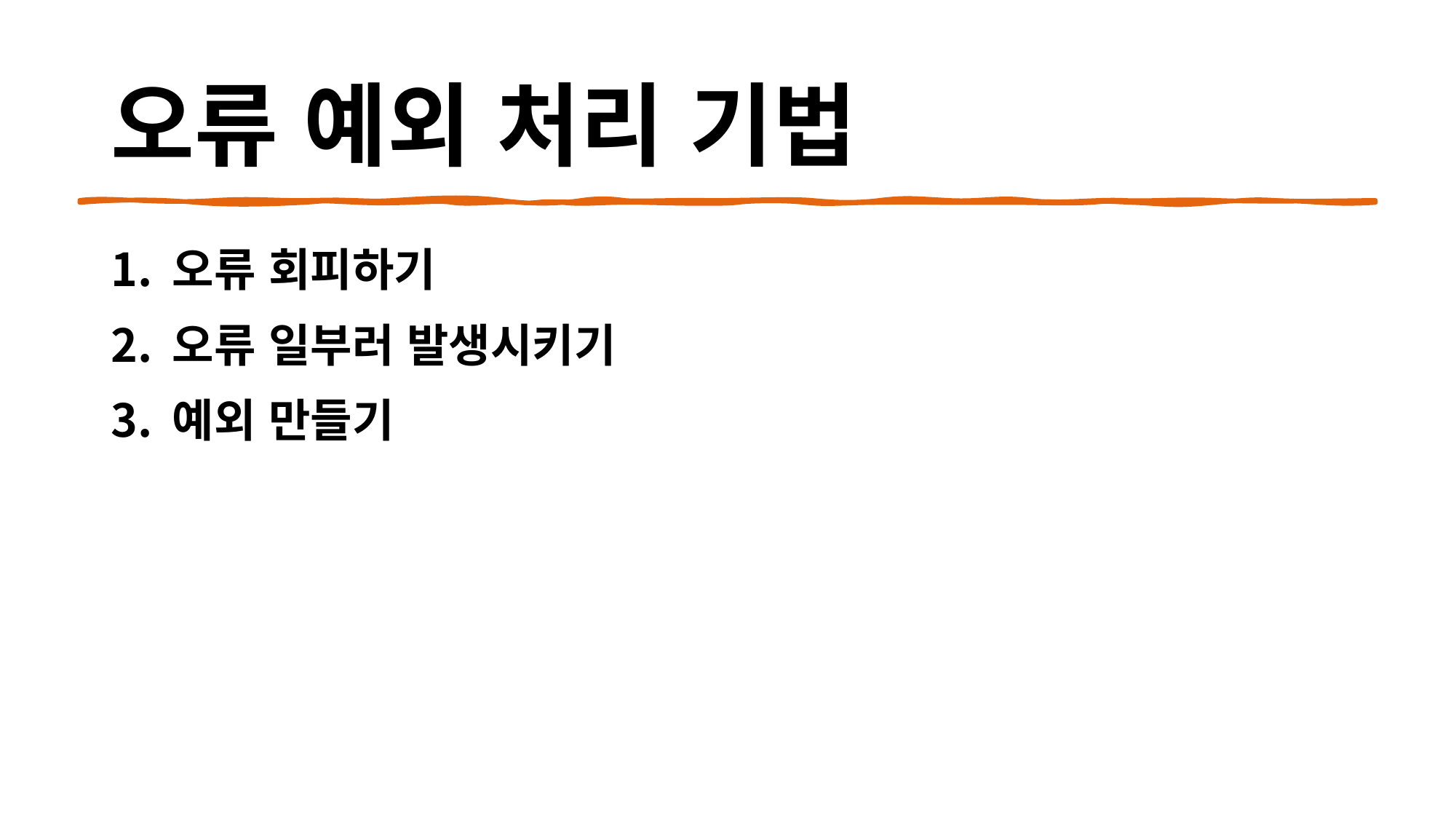

# 오류 예외 처리 기법

오류 회피하기
오류 일부러 발생시키기
예외 만들기